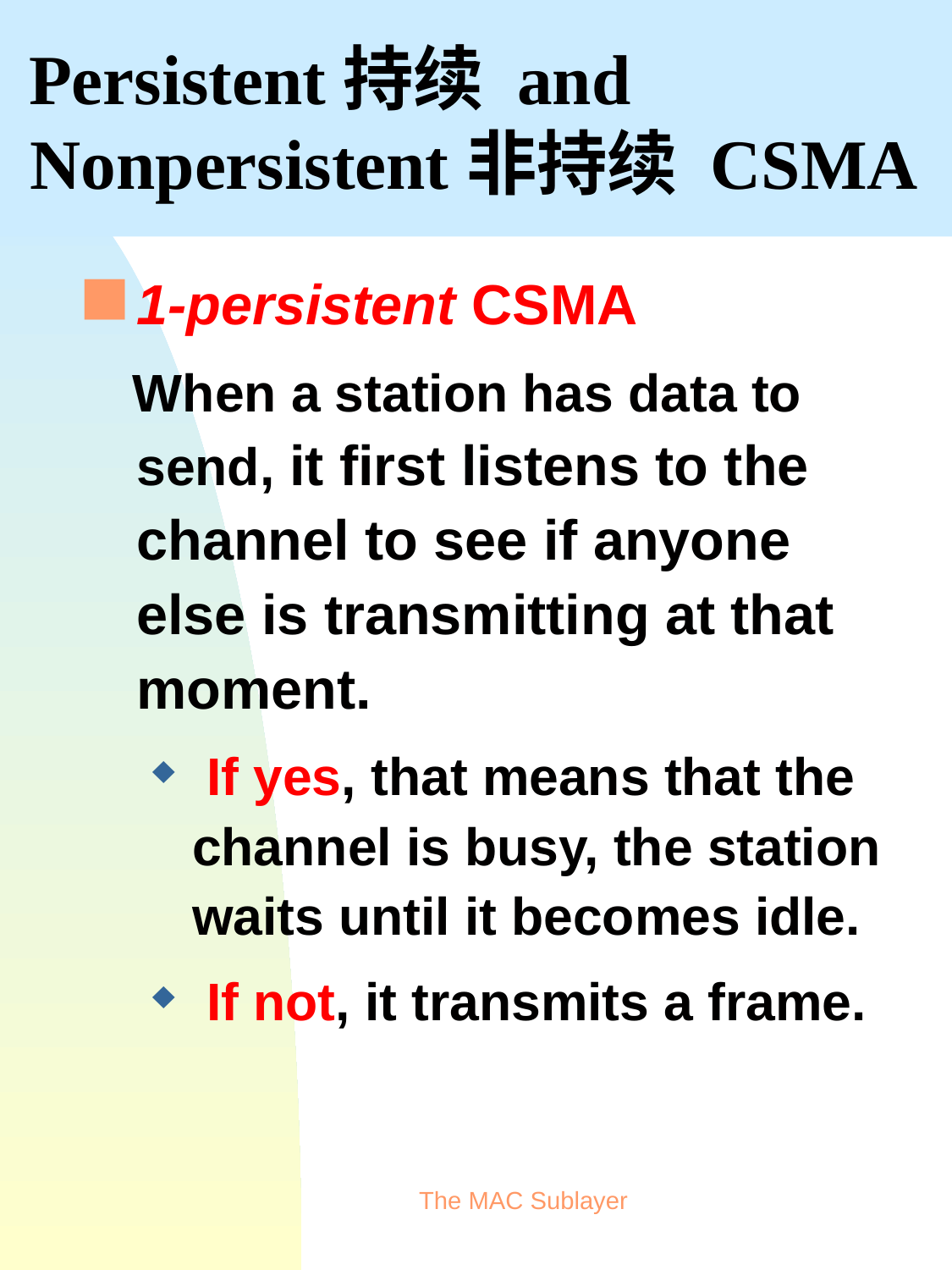

# Persistent持续 and Nonpersistent非持续 CSMA
1-persistent CSMA
   When a station has data to send, it first listens to the channel to see if anyone else is transmitting at that moment.
 If yes, that means that the channel is busy, the station waits until it becomes idle.
 If not, it transmits a frame.

The MAC Sublayer
15